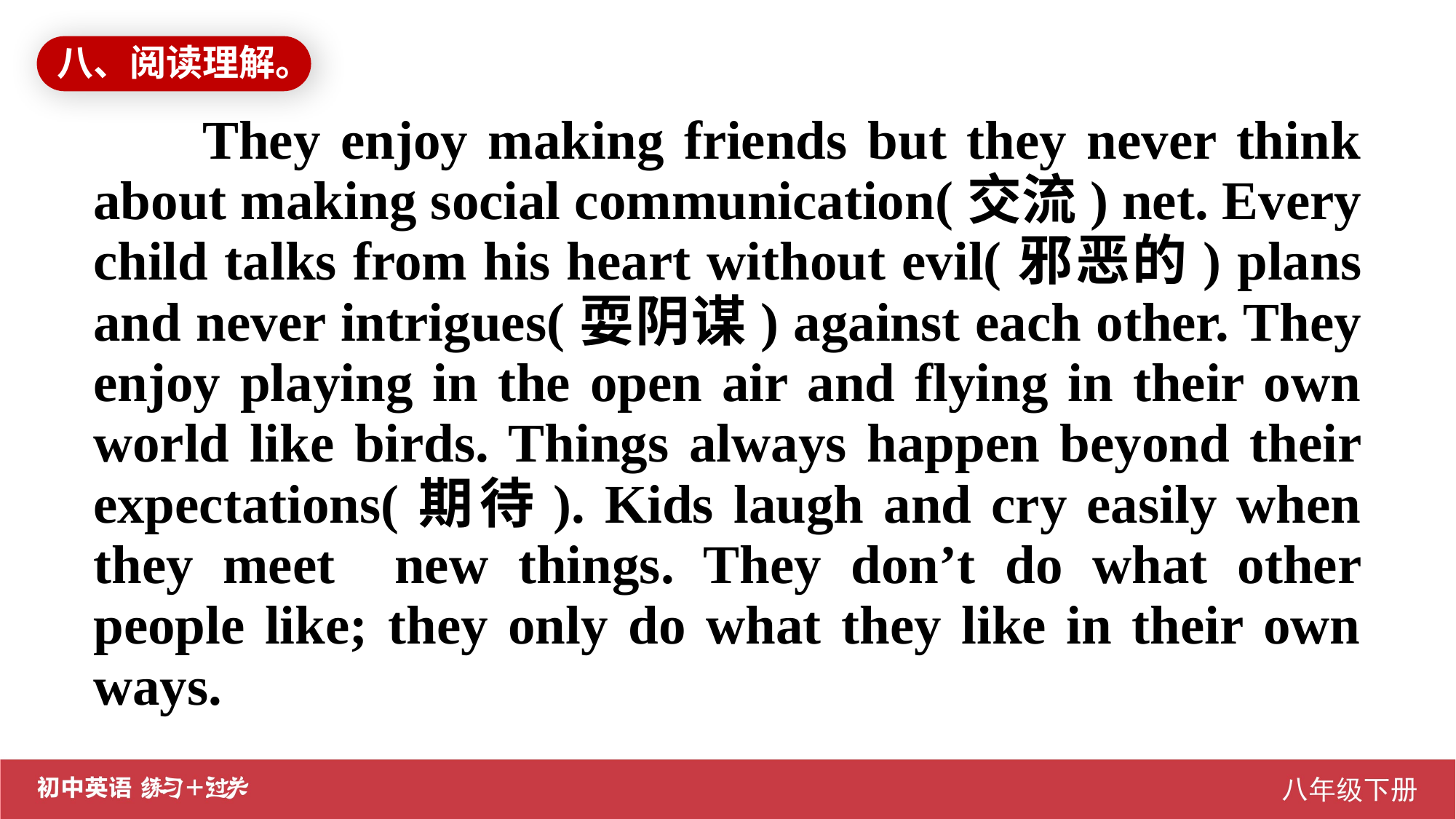

八、阅读理解。

They enjoy making friends but they never think about making social communication(交流) net. Every child talks from his heart without evil(邪恶的) plans and never intrigues(耍阴谋) against each other. They enjoy playing in the open air and flying in their own world like birds. Things always happen beyond their expectations(期待). Kids laugh and cry easily when they meet  new things. They don’t do what other people like; they only do what they like in their own ways.